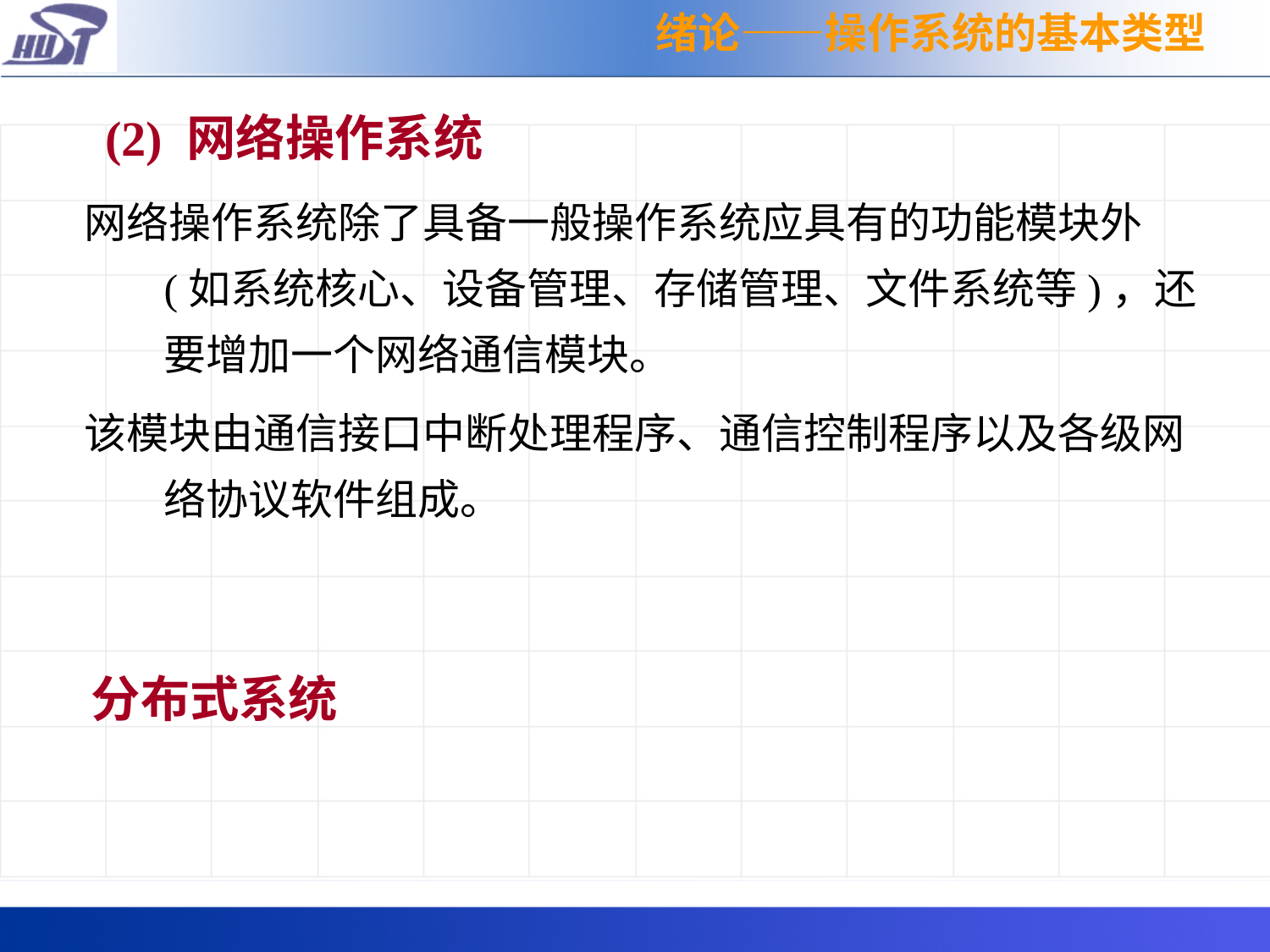

绪论——操作系统的基本类型
(2) 网络操作系统
# 网络操作系统除了具备一般操作系统应具有的功能模块外(如系统核心、设备管理、存储管理、文件系统等)，还要增加一个网络通信模块。
该模块由通信接口中断处理程序、通信控制程序以及各级网络协议软件组成。
分布式系统